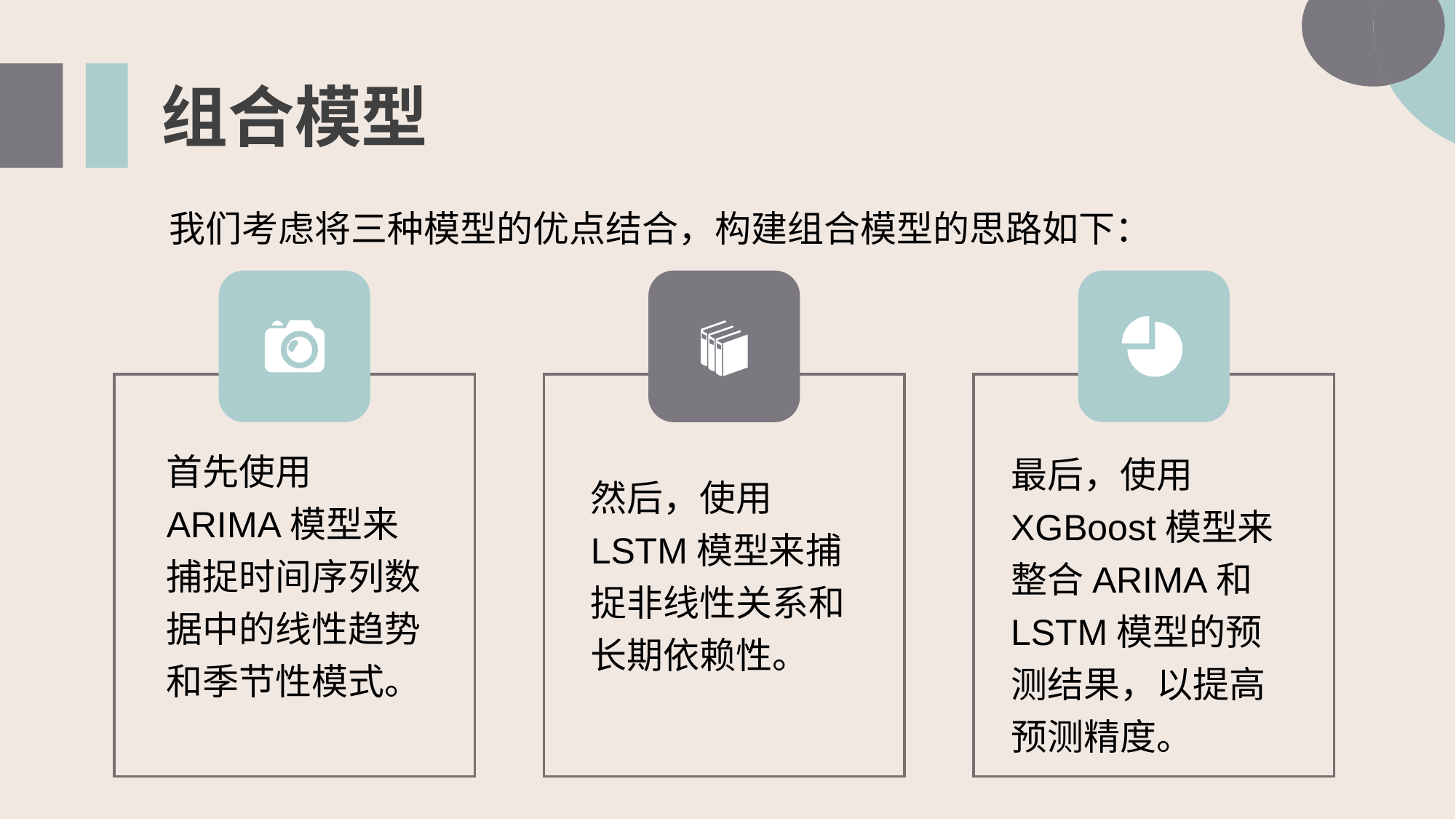

组合模型
我们考虑将三种模型的优点结合，构建组合模型的思路如下：

首先使用ARIMA模型来捕捉时间序列数据中的线性趋势和季节性模式。
最后，使用XGBoost模型来整合ARIMA和LSTM模型的预测结果，以提高预测精度。
然后，使用LSTM模型来捕捉非线性关系和长期依赖性。